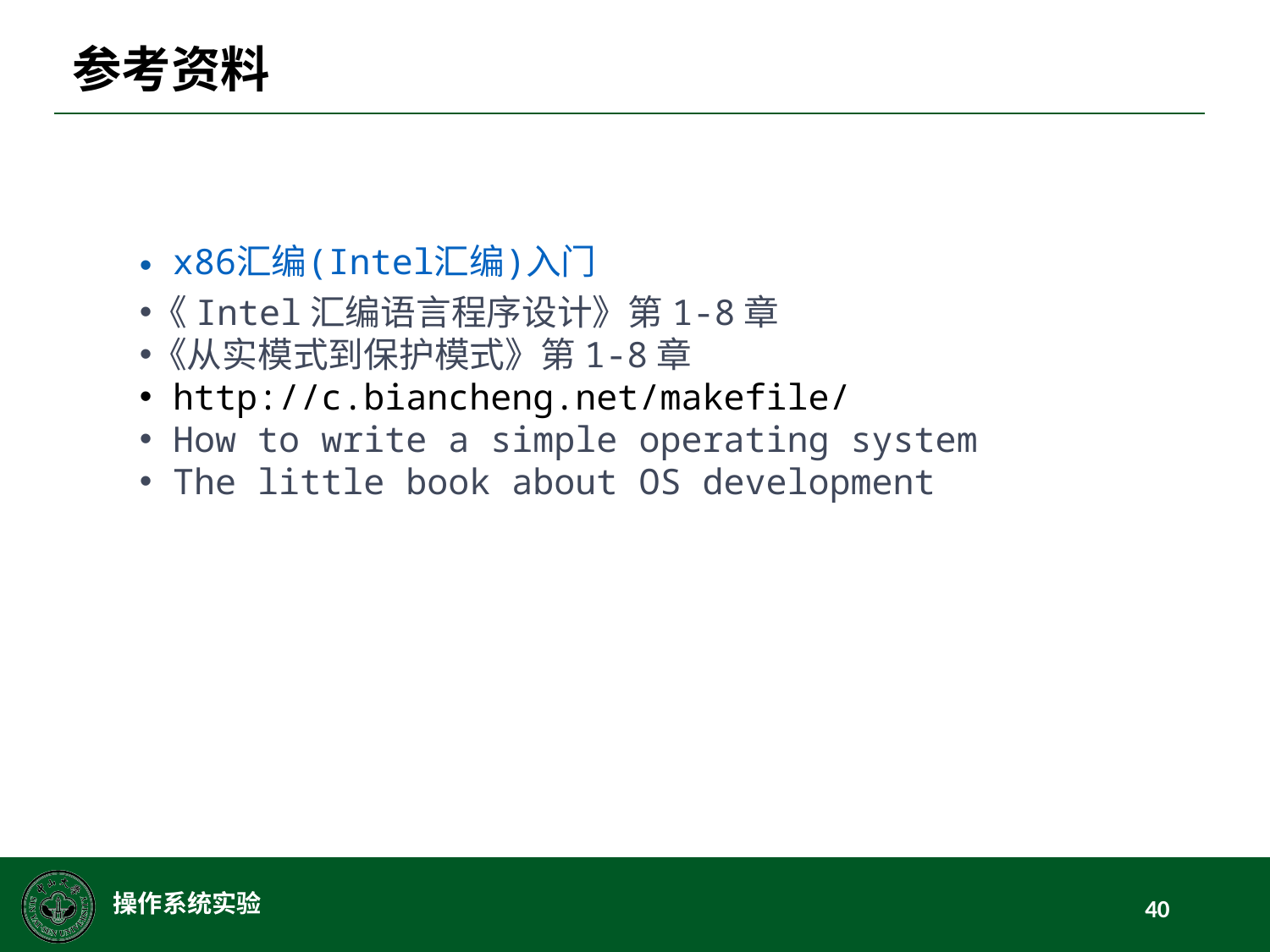

# 参考资料
 x86汇编(Intel汇编)入门
《Intel汇编语言程序设计》第1-8章
《从实模式到保护模式》第1-8章
 http://c.biancheng.net/makefile/
 How to write a simple operating system
 The little book about OS development
           操作系统实验
40